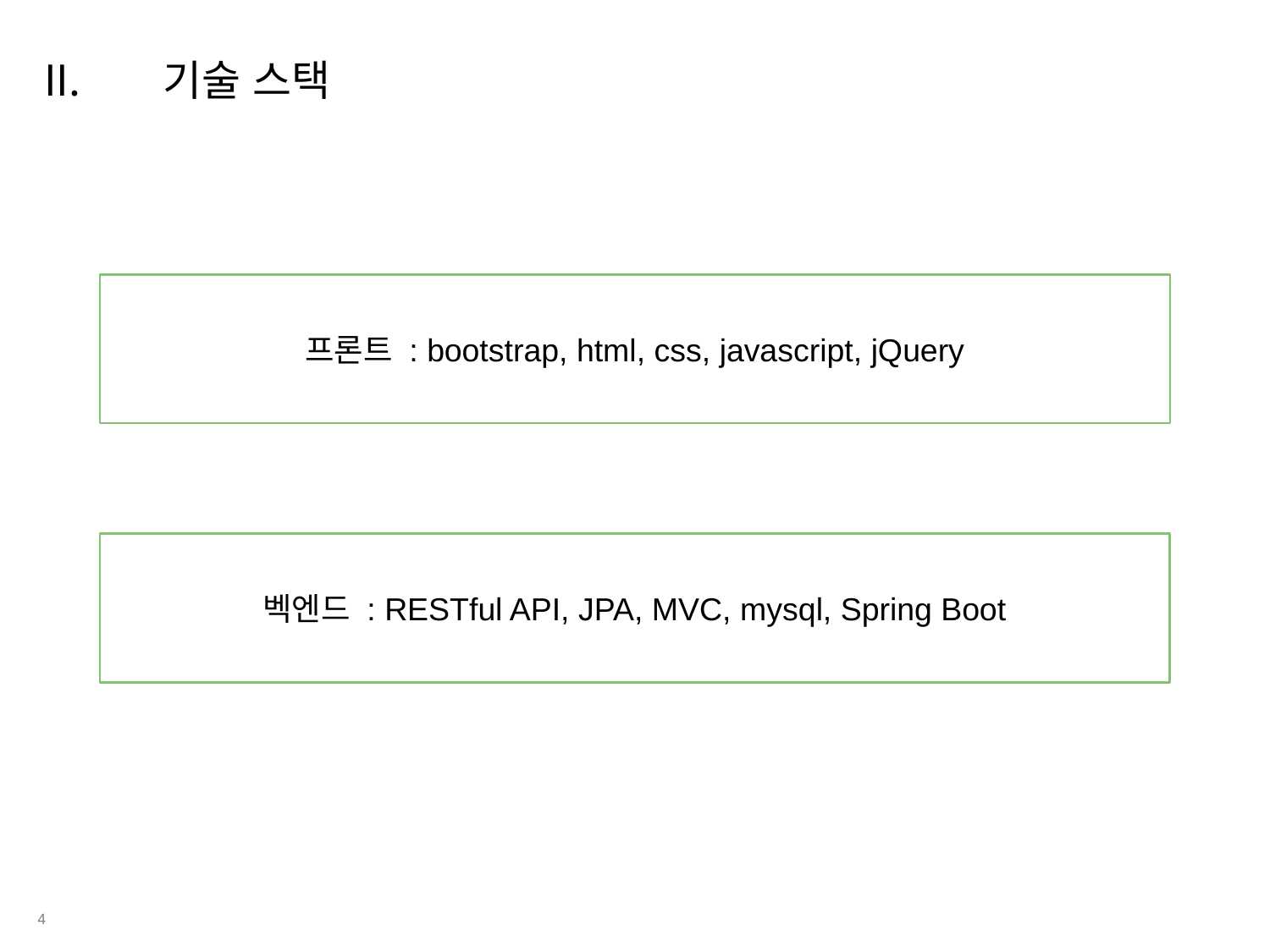

# 기술 스택
프론트 : bootstrap, html, css, javascript, jQuery
벡엔드 : RESTful API, JPA, MVC, mysql, Spring Boot